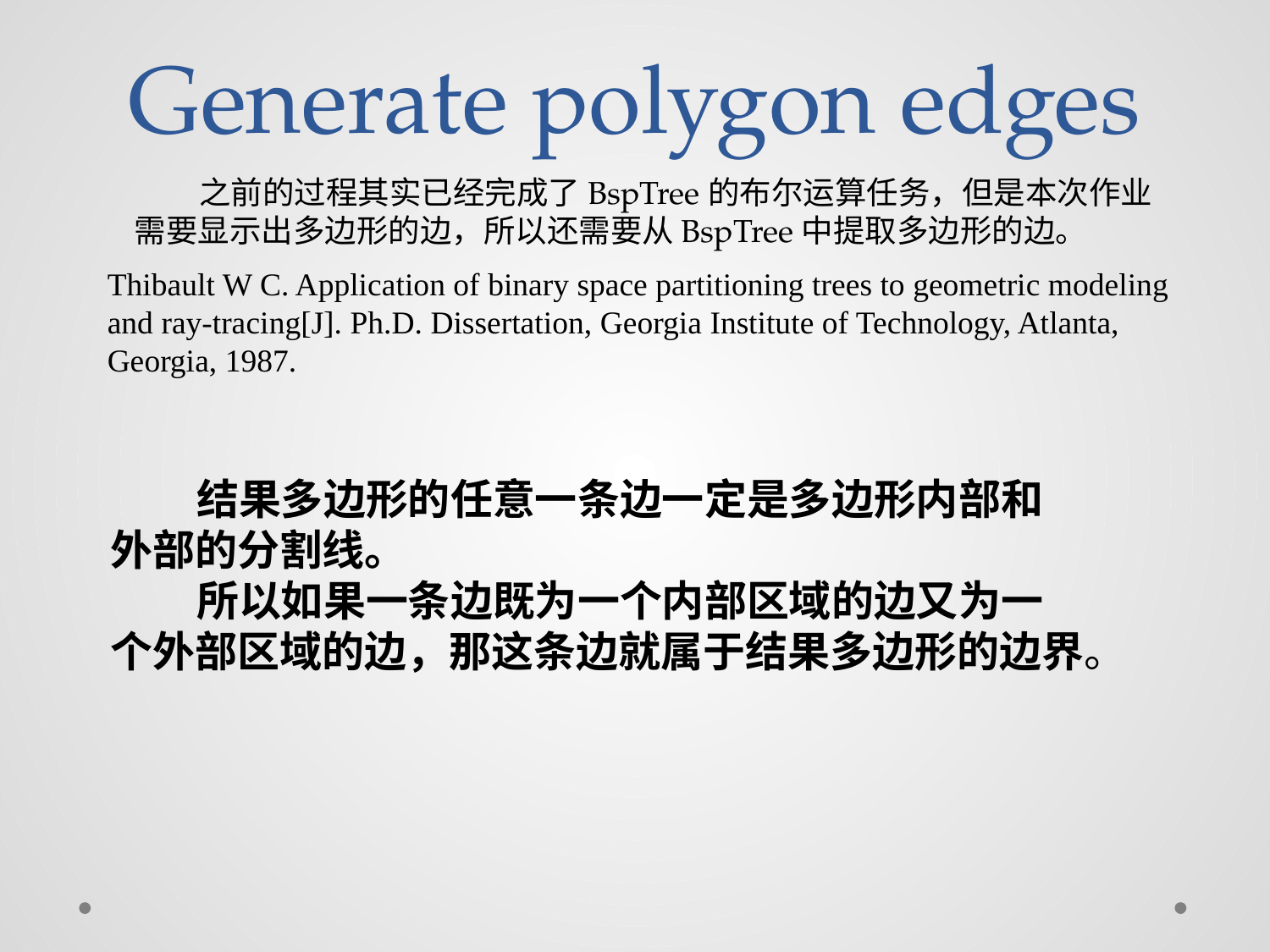

# Generate polygon edges
        之前的过程其实已经完成了BspTree的布尔运算任务，但是本次作业
需要显示出多边形的边，所以还需要从BspTree中提取多边形的边。
Thibault W C. Application of binary space partitioning trees to geometric modeling and ray-tracing[J]. Ph.D. Dissertation, Georgia Institute of Technology, Atlanta, Georgia, 1987.
        结果多边形的任意一条边一定是多边形内部和外部的分割线。
        所以如果一条边既为一个内部区域的边又为一个外部区域的边，那这条边就属于结果多边形的边界。